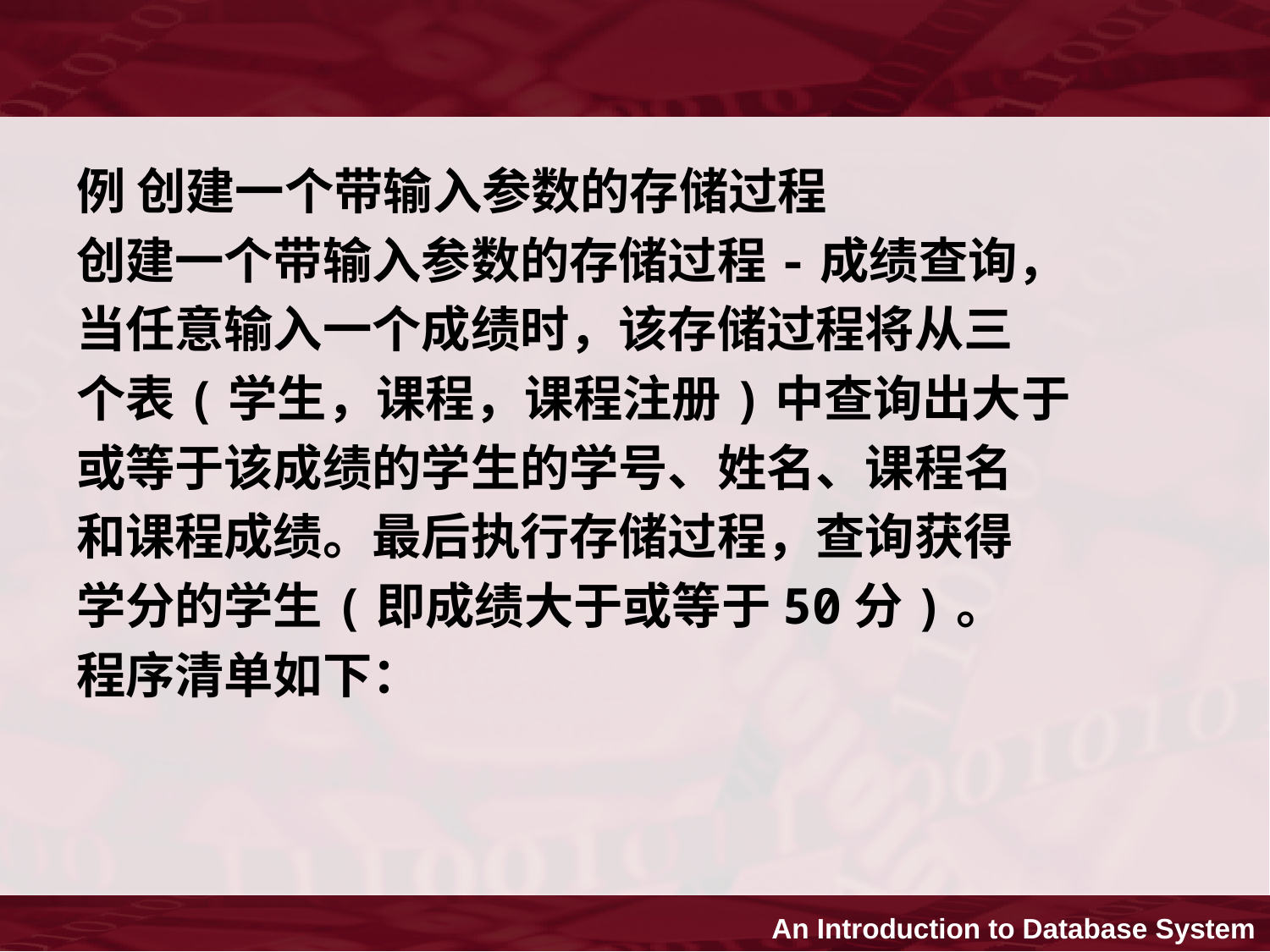

例 创建一个带输入参数的存储过程
创建一个带输入参数的存储过程-成绩查询，
当任意输入一个成绩时，该存储过程将从三
个表(学生，课程，课程注册)中查询出大于
或等于该成绩的学生的学号、姓名、课程名
和课程成绩。最后执行存储过程，查询获得
学分的学生(即成绩大于或等于50分)。
程序清单如下：